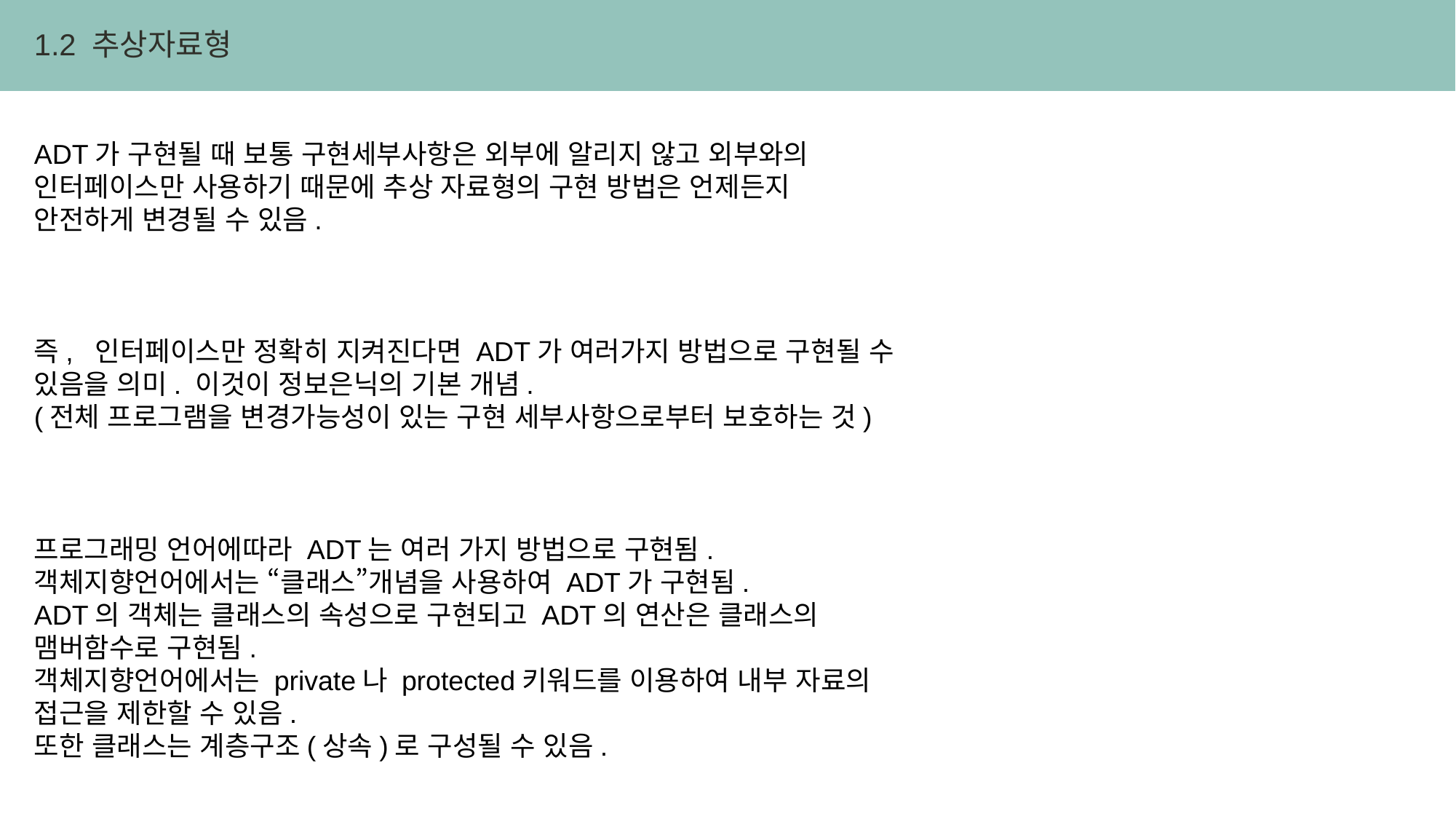

1.2 추상자료형
ADT가 구현될 때 보통 구현세부사항은 외부에 알리지 않고 외부와의 인터페이스만 사용하기 때문에 추상 자료형의 구현 방법은 언제든지 안전하게 변경될 수 있음.
즉,  인터페이스만 정확히 지켜진다면 ADT가 여러가지 방법으로 구현될 수 있음을 의미. 이것이 정보은닉의 기본 개념.
(전체 프로그램을 변경가능성이 있는 구현 세부사항으로부터 보호하는 것)
프로그래밍 언어에따라 ADT는 여러 가지 방법으로 구현됨.
객체지향언어에서는 “클래스”개념을 사용하여 ADT가 구현됨.
ADT의 객체는 클래스의 속성으로 구현되고 ADT의 연산은 클래스의 맴버함수로 구현됨.
객체지향언어에서는 private나 protected키워드를 이용하여 내부 자료의 접근을 제한할 수 있음.
또한 클래스는 계층구조(상속)로 구성될 수 있음.